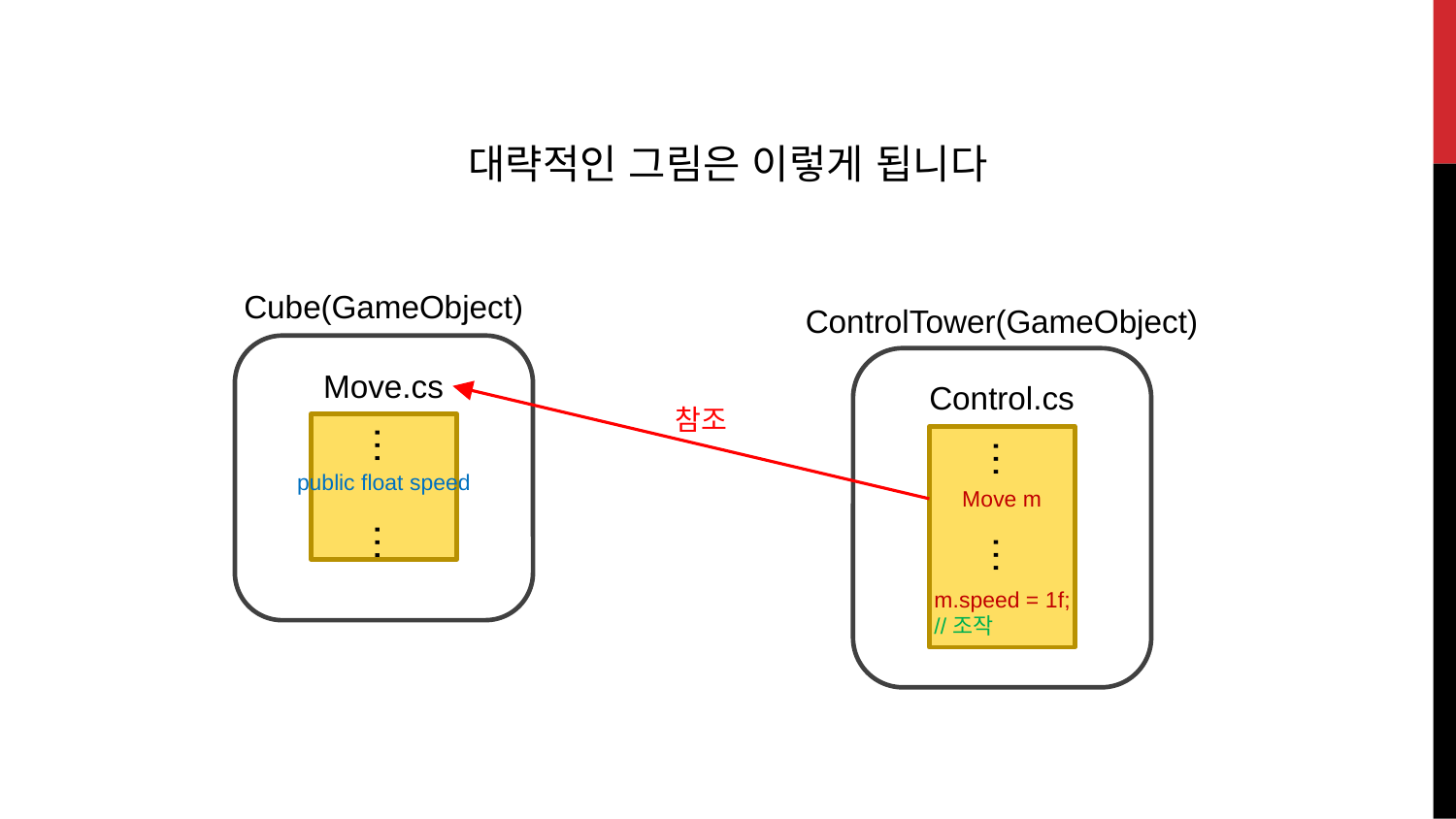

대략적인 그림은 이렇게 됩니다
Cube(GameObject)
ControlTower(GameObject)

Move.cs
Control.cs
참조
…

…

public float speed
Move m
…
…
m.speed = 1f;
//조작